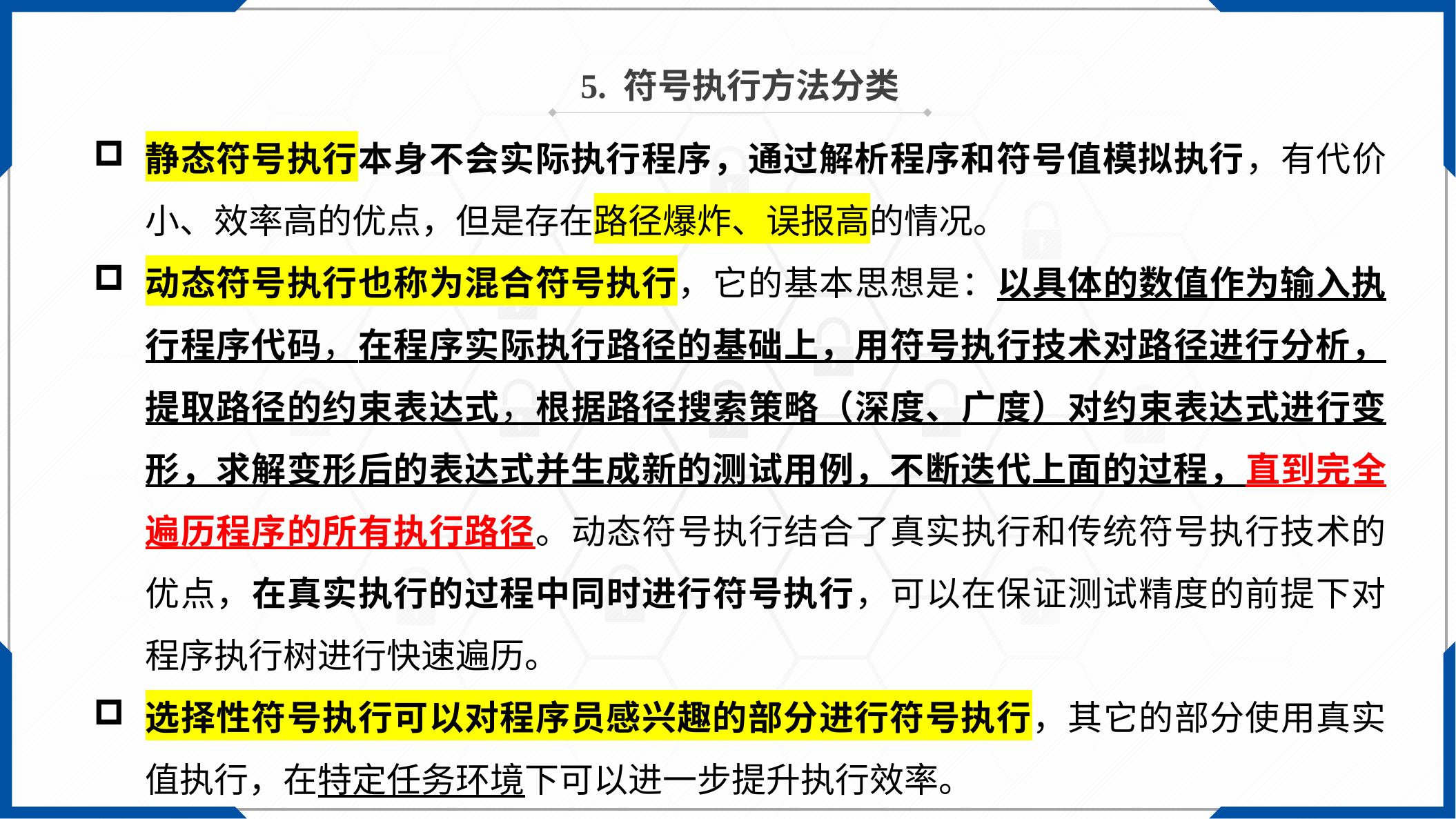

5. 符号执行方法分类
静态符号执行本身不会实际执行程序，通过解析程序和符号值模拟执行，有代价小、效率高的优点，但是存在路径爆炸、误报高的情况。
动态符号执行也称为混合符号执行，它的基本思想是：以具体的数值作为输入执行程序代码，在程序实际执行路径的基础上，用符号执行技术对路径进行分析，提取路径的约束表达式，根据路径搜索策略（深度、广度）对约束表达式进行变形，求解变形后的表达式并生成新的测试用例，不断迭代上面的过程，直到完全遍历程序的所有执行路径。动态符号执行结合了真实执行和传统符号执行技术的优点，在真实执行的过程中同时进行符号执行，可以在保证测试精度的前提下对程序执行树进行快速遍历。
选择性符号执行可以对程序员感兴趣的部分进行符号执行，其它的部分使用真实值执行，在特定任务环境下可以进一步提升执行效率。